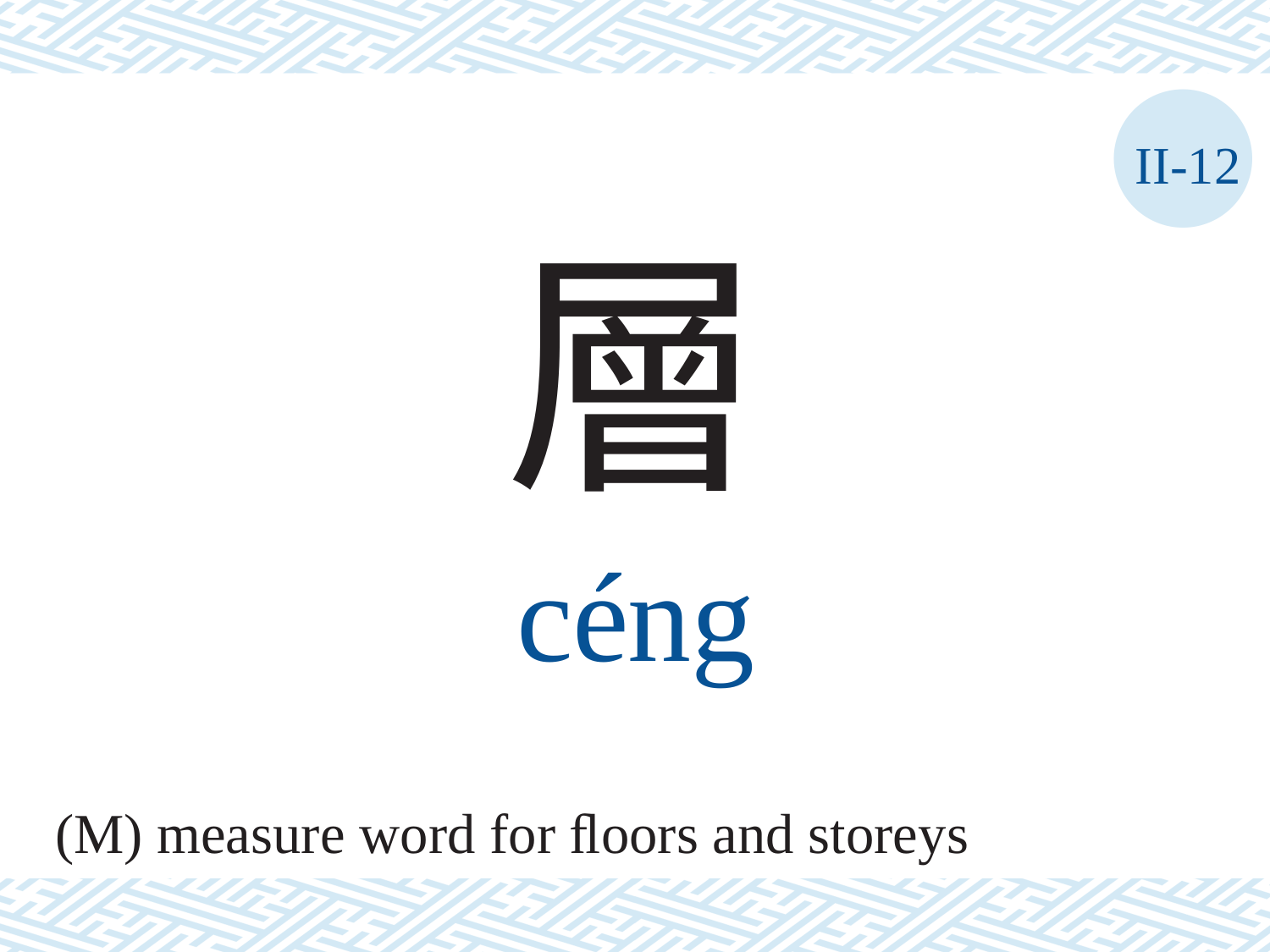

II-12
層
céng
(M) measure word for ﬂoors and storeys